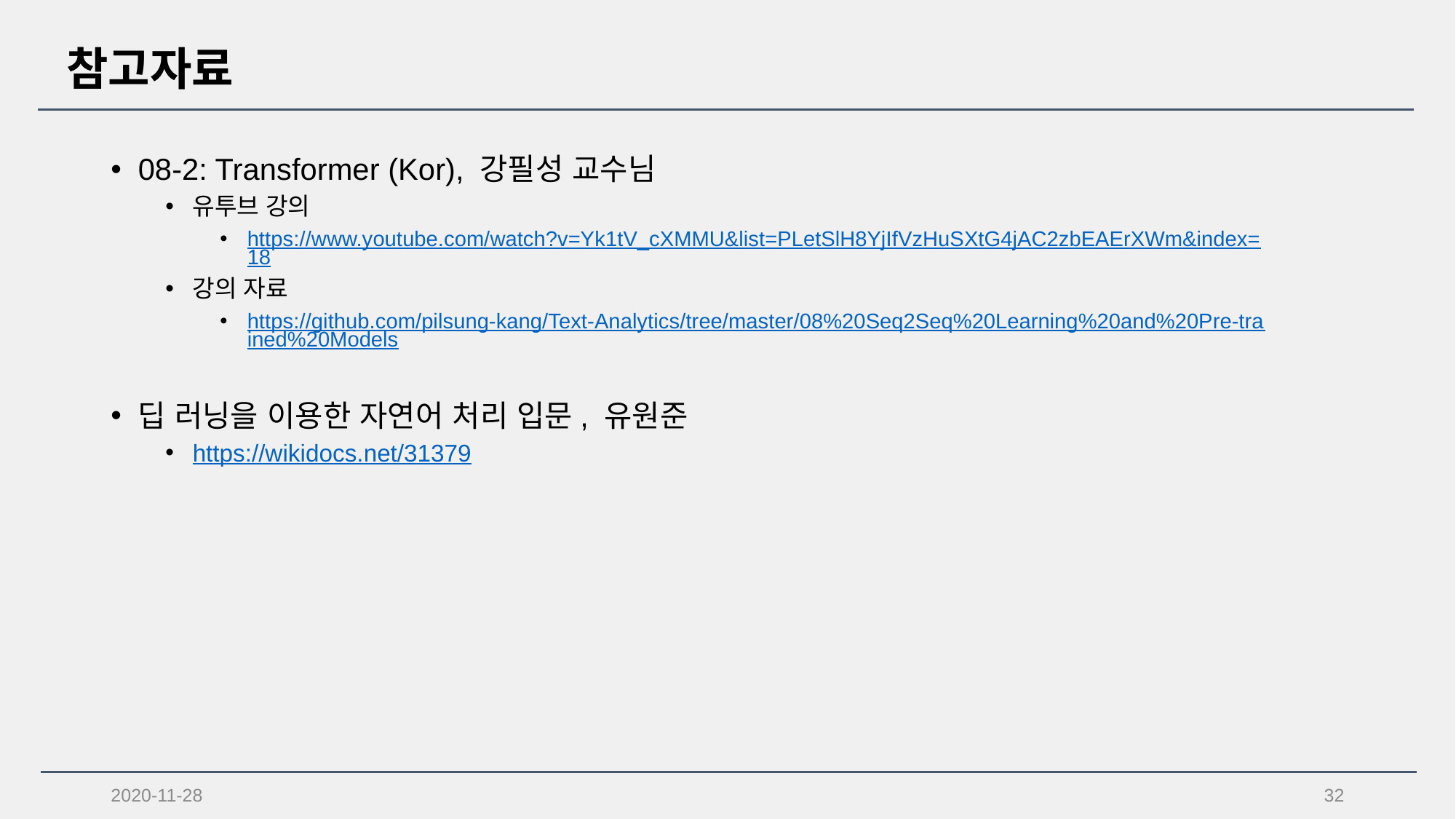

참고자료

08-2: Transformer (Kor), 강필성 교수님
유투브 강의
https://www.youtube.com/watch?v=Yk1tV_cXMMU&list=PLetSlH8YjIfVzHuSXtG4jAC2zbEAErXWm&index=18
강의 자료
https://github.com/pilsung-kang/Text-Analytics/tree/master/08%20Seq2Seq%20Learning%20and%20Pre-trained%20Models

딥 러닝을 이용한 자연어 처리 입문, 유원준
https://wikidocs.net/31379

2020-11-28
32